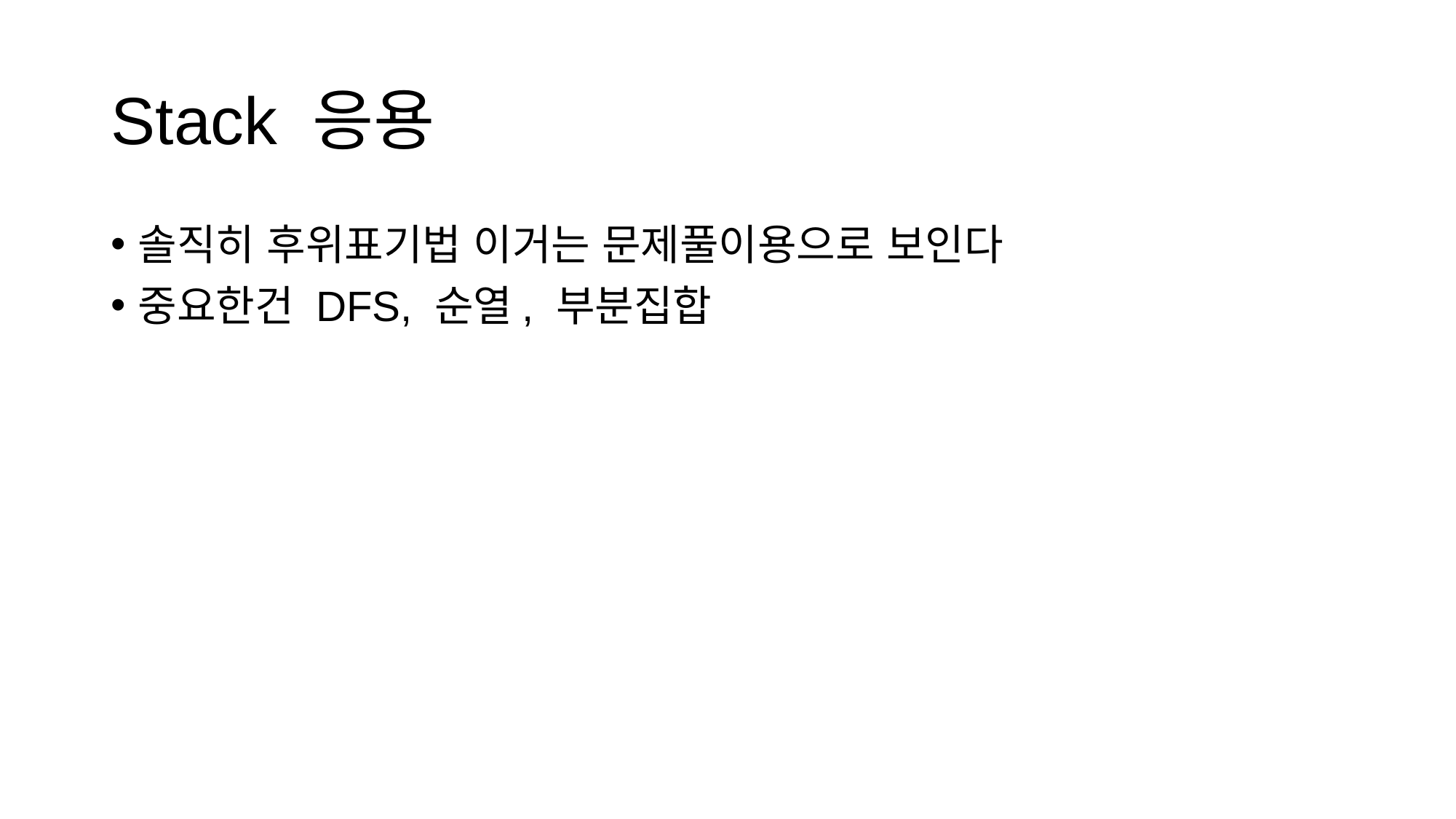

# Stack 응용
솔직히 후위표기법 이거는 문제풀이용으로 보인다
중요한건 DFS, 순열, 부분집합